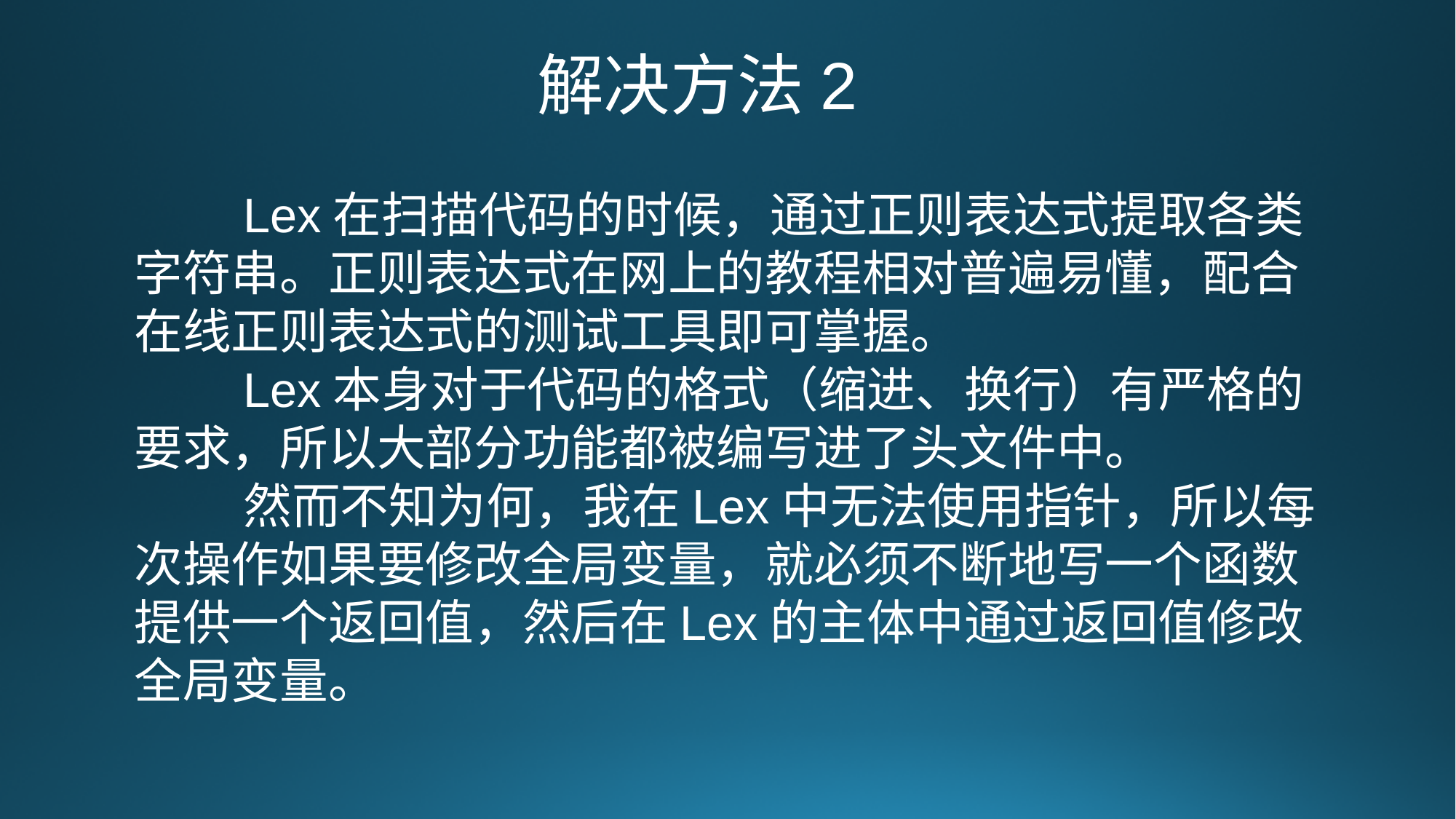

解决方法2
	Lex在扫描代码的时候，通过正则表达式提取各类字符串。正则表达式在网上的教程相对普遍易懂，配合在线正则表达式的测试工具即可掌握。
	Lex本身对于代码的格式（缩进、换行）有严格的要求，所以大部分功能都被编写进了头文件中。
	然而不知为何，我在Lex中无法使用指针，所以每次操作如果要修改全局变量，就必须不断地写一个函数提供一个返回值，然后在Lex的主体中通过返回值修改全局变量。